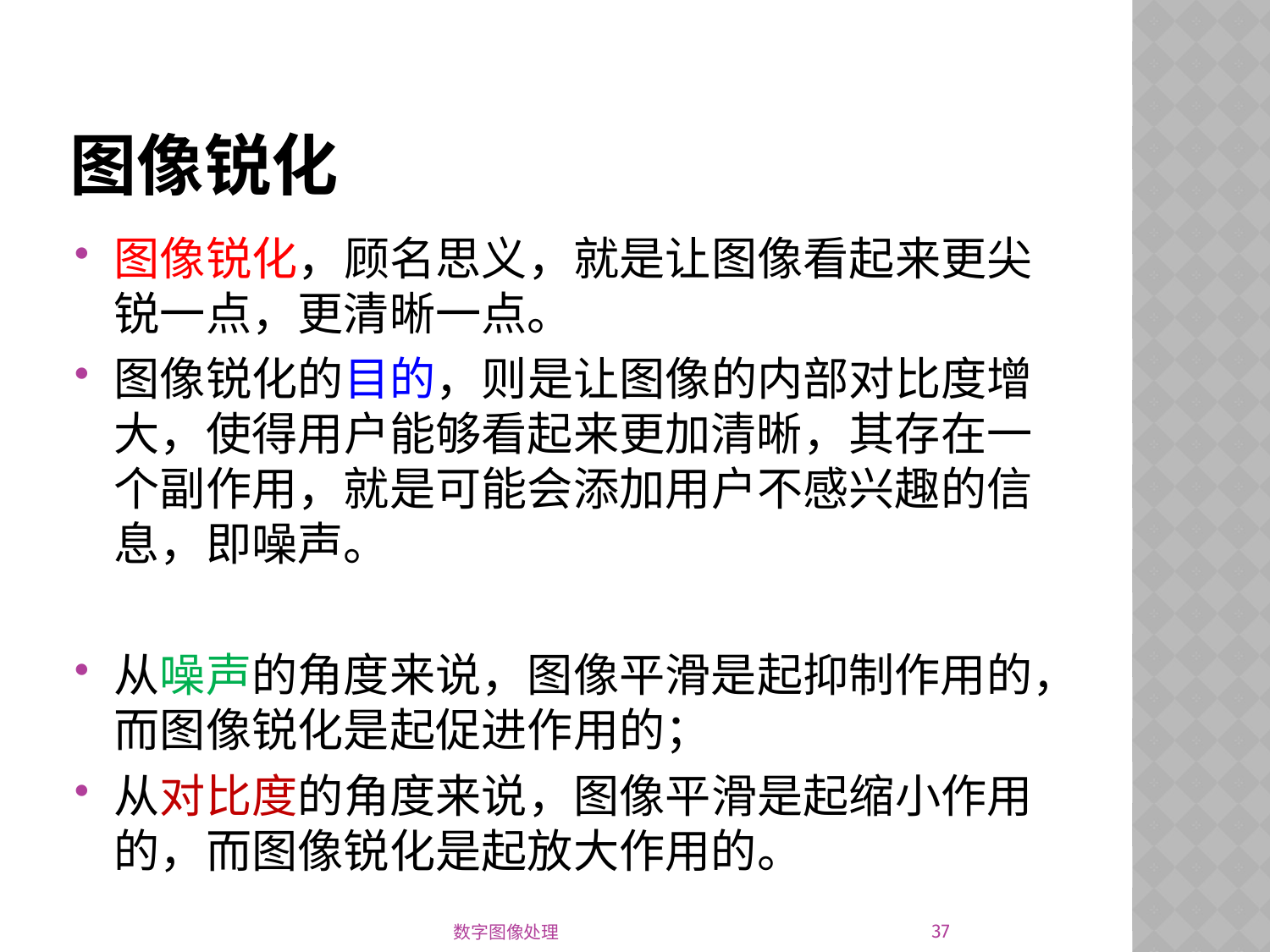

# 图像锐化
图像锐化，顾名思义，就是让图像看起来更尖锐一点，更清晰一点。
图像锐化的目的，则是让图像的内部对比度增大，使得用户能够看起来更加清晰，其存在一个副作用，就是可能会添加用户不感兴趣的信息，即噪声。

从噪声的角度来说，图像平滑是起抑制作用的，而图像锐化是起促进作用的；
从对比度的角度来说，图像平滑是起缩小作用的，而图像锐化是起放大作用的。
37
数字图像处理